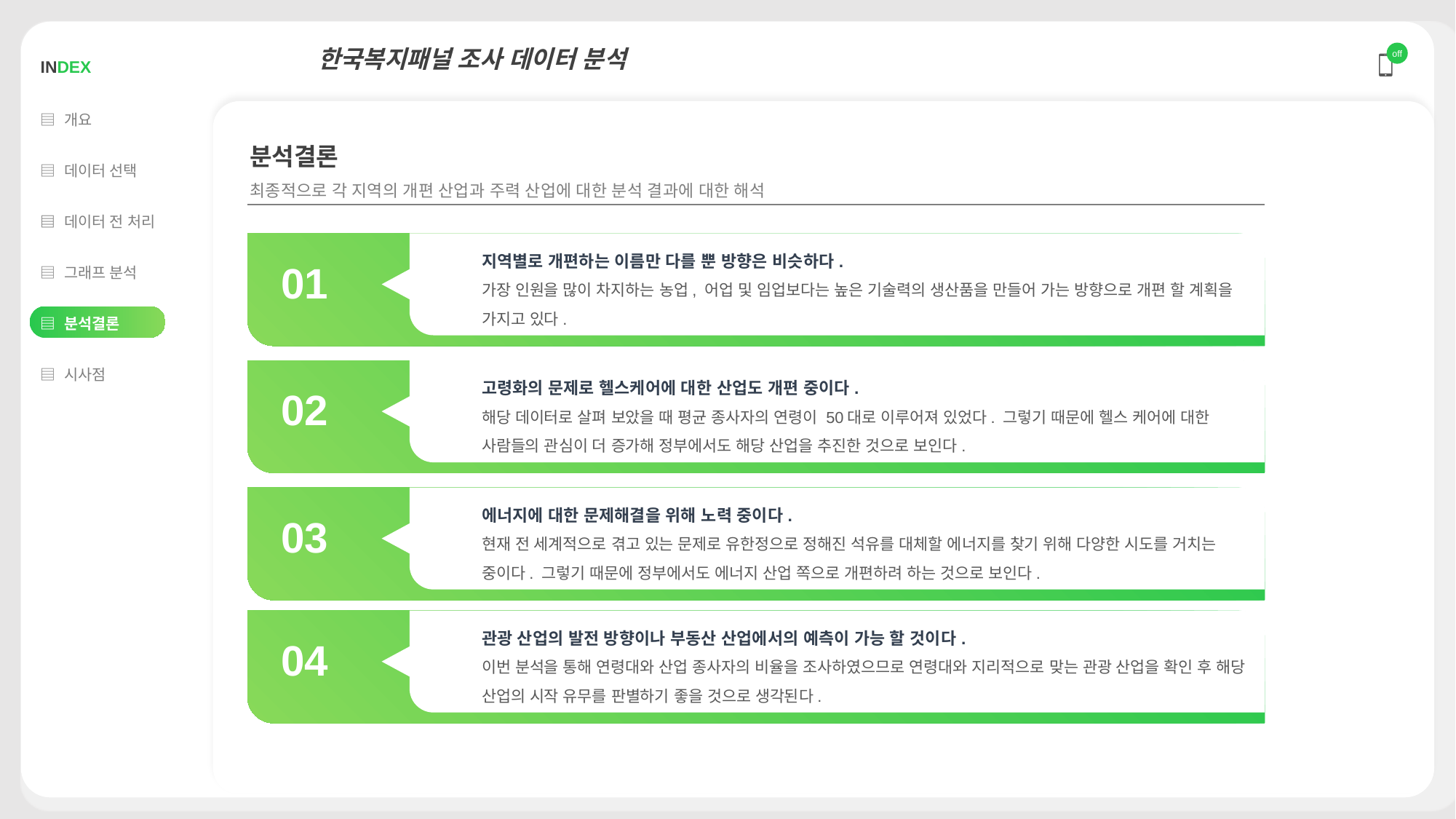

| INDEX |
| --- |
| ▤ 개요 |
| ▤ 데이터 선택 |
| ▤ 데이터 전 처리 |
| ▤ 그래프 분석 |
| ▤ 분석결론 |
| ▤ 시사점 |
|  |
|  |
한국복지패널 조사 데이터 분석
off

분석결론
최종적으로 각 지역의 개편 산업과 주력 산업에 대한 분석 결과에 대한 해석
01
지역별로 개편하는 이름만 다를 뿐 방향은 비슷하다.
가장 인원을 많이 차지하는 농업, 어업 및 임업보다는 높은 기술력의 생산품을 만들어 가는 방향으로 개편 할 계획을 가지고 있다.

02
고령화의 문제로 헬스케어에 대한 산업도 개편 중이다.
해당 데이터로 살펴 보았을 때 평균 종사자의 연령이 50대로 이루어져 있었다. 그렇기 때문에 헬스 케어에 대한 사람들의 관심이 더 증가해 정부에서도 해당 산업을 추진한 것으로 보인다.

03
에너지에 대한 문제해결을 위해 노력 중이다.
현재 전 세계적으로 겪고 있는 문제로 유한정으로 정해진 석유를 대체할 에너지를 찾기 위해 다양한 시도를 거치는 중이다. 그렇기 때문에 정부에서도 에너지 산업 쪽으로 개편하려 하는 것으로 보인다.

04
관광 산업의 발전 방향이나 부동산 산업에서의 예측이 가능 할 것이다.
이번 분석을 통해 연령대와 산업 종사자의 비율을 조사하였으므로 연령대와 지리적으로 맞는 관광 산업을 확인 후 해당 산업의 시작 유무를 판별하기 좋을 것으로 생각된다.